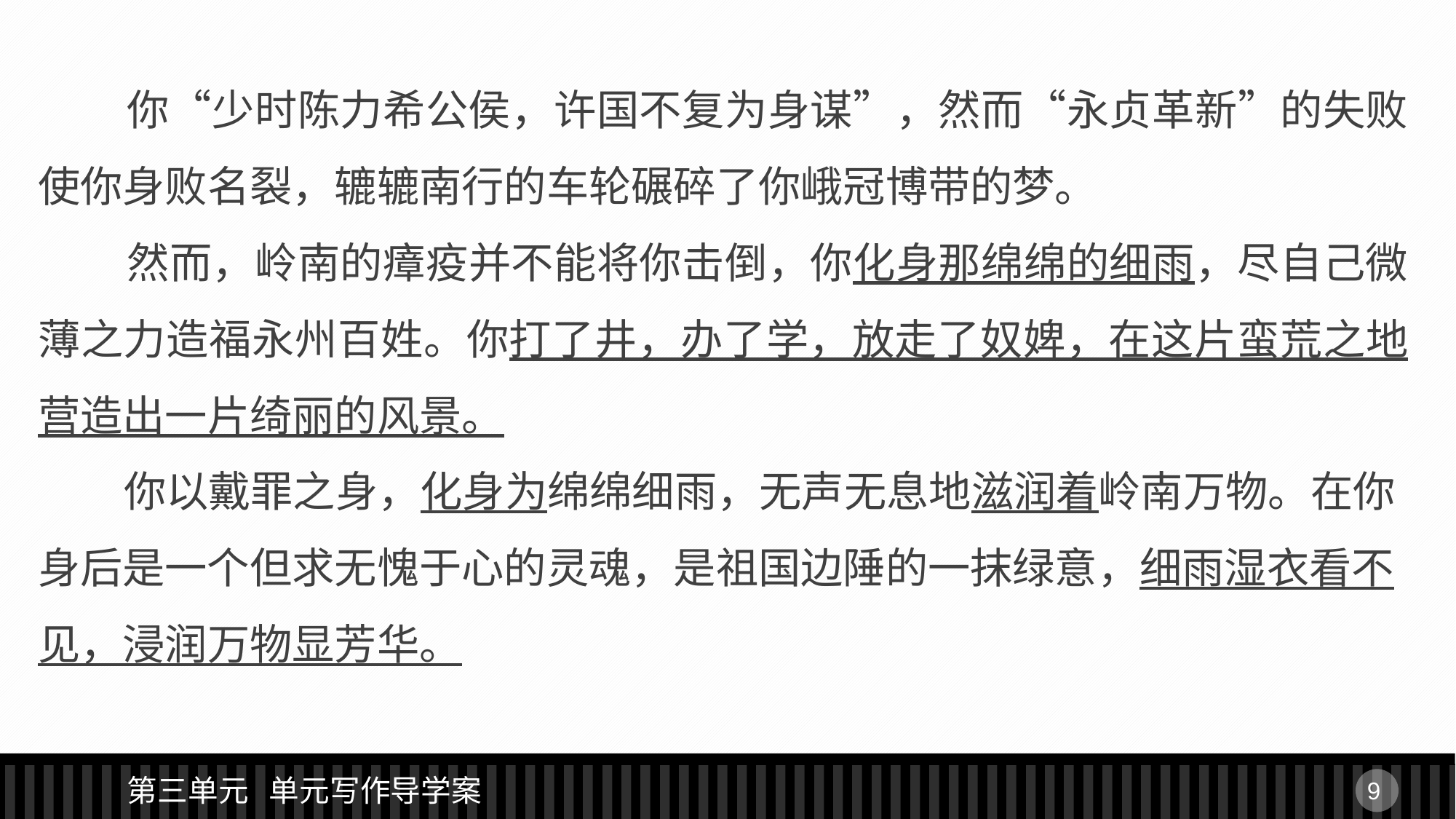

你“少时陈力希公侯，许国不复为身谋”，然而“永贞革新”的失败使你身败名裂，辘辘南行的车轮碾碎了你峨冠博带的梦。
        然而，岭南的瘴疫并不能将你击倒，你化身那绵绵的细雨，尽自己微薄之力造福永州百姓。你打了井，办了学，放走了奴婢，在这片蛮荒之地营造出一片绮丽的风景。
        你以戴罪之身，化身为绵绵细雨，无声无息地滋润着岭南万物。在你身后是一个但求无愧于心的灵魂，是祖国边陲的一抹绿意，细雨湿衣看不见，浸润万物显芳华。